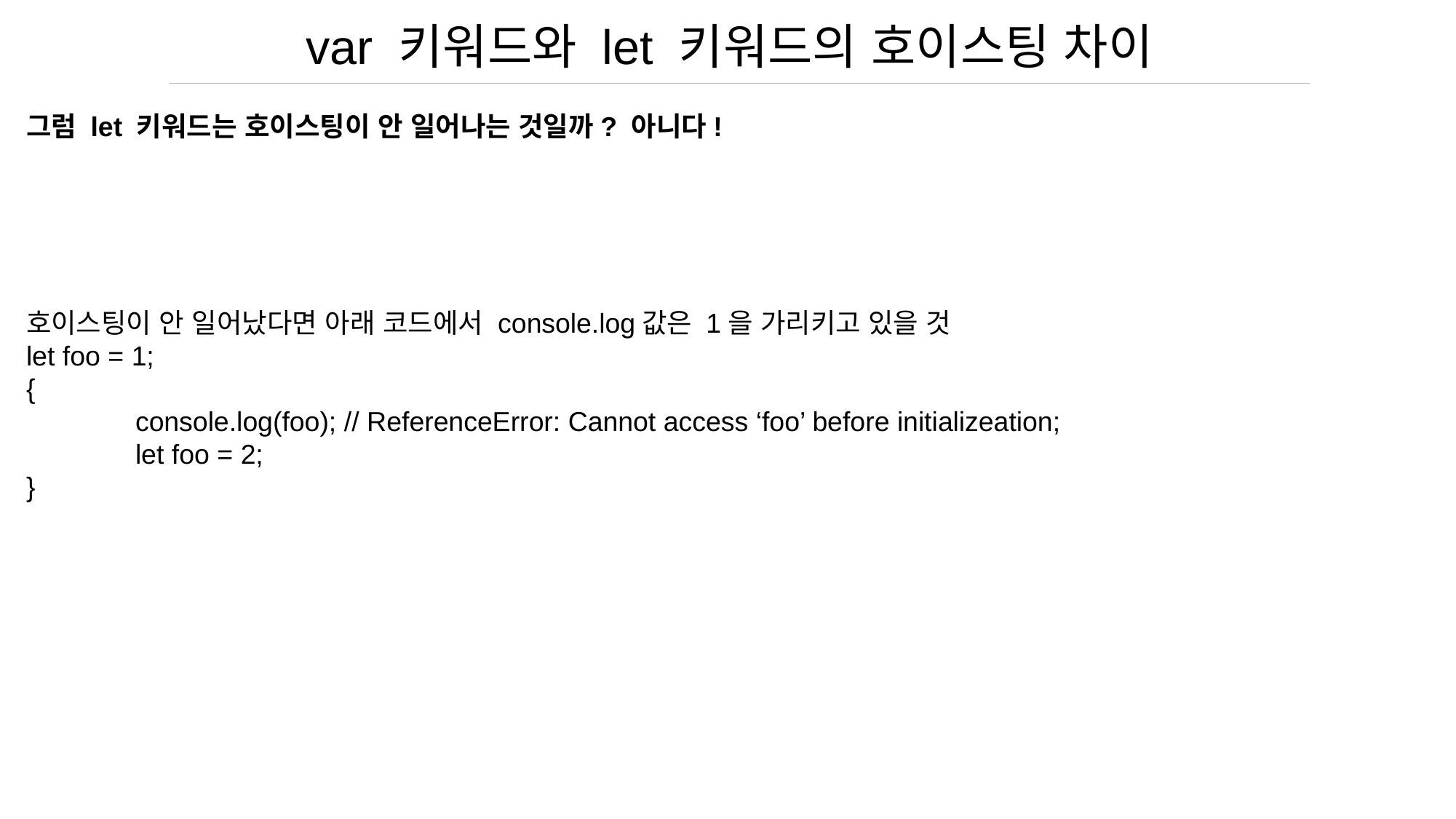

var 키워드와 let 키워드의 호이스팅 차이
그럼 let 키워드는 호이스팅이 안 일어나는 것일까? 아니다!

호이스팅이 안 일어났다면 아래 코드에서 console.log값은 1을 가리키고 있을 것
let foo = 1;
{
	console.log(foo); // ReferenceError: Cannot access ‘foo’ before initializeation;
	let foo = 2;
}